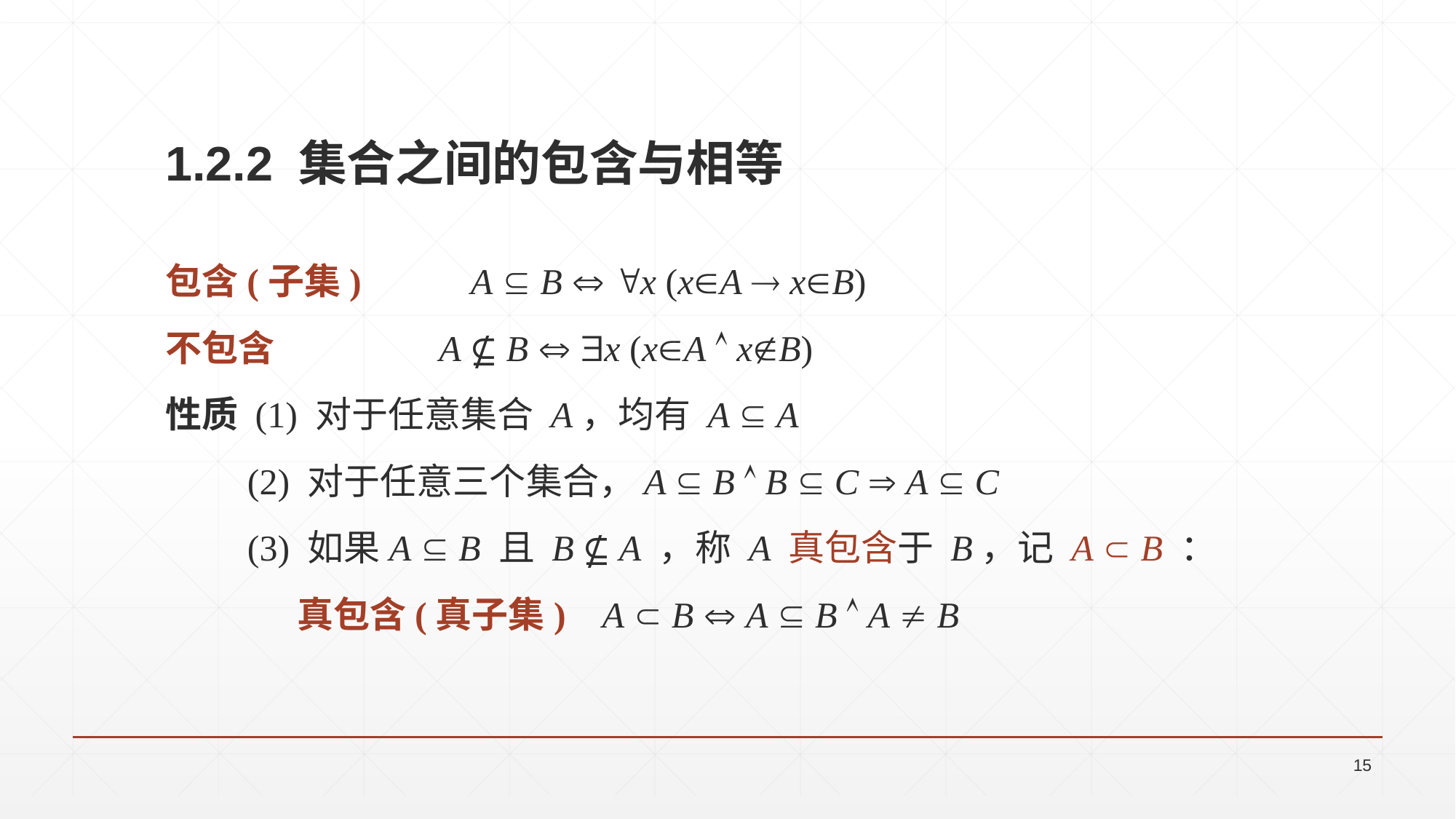

1.2.2 集合之间的包含与相等
包含(子集)            A ⊆ B ⇔ ∀x (x∈A → x∈B)
不包含                   A ⊈ B ⇔ ∃x (x∈A ∧ x∉B)
性质 (1) 对于任意集合 A，均有 A ⊆ A
         (2) 对于任意三个集合，A ⊆ B ∧ B ⊆ C ⇒ A ⊆ C
         (3) 如果A ⊆ B 且 B ⊈ A ，称 A 真包含于 B，记 A ⊂ B ：
               真包含(真子集)    A ⊂ B ⇔ A ⊆ B ∧ A ≠ B

15